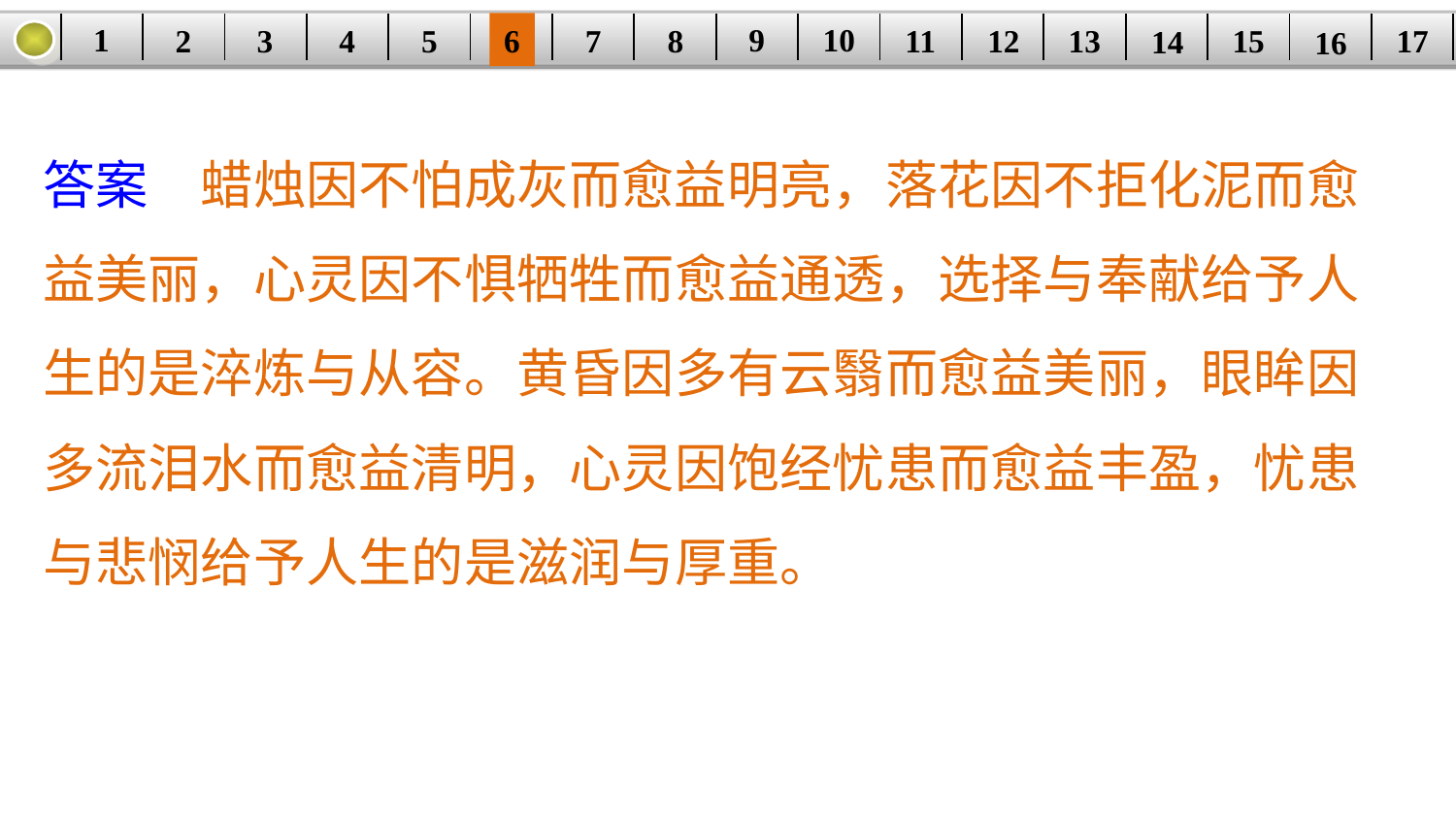

9
10
1
3
4
5
6
8
11
2
17
12
15
|  |  |  |  |  |  |  |  |  |  |  |  |  |  |  |  |  |
| --- | --- | --- | --- | --- | --- | --- | --- | --- | --- | --- | --- | --- | --- | --- | --- | --- |
7
13
14
16

答案　蜡烛因不怕成灰而愈益明亮，落花因不拒化泥而愈益美丽，心灵因不惧牺牲而愈益通透，选择与奉献给予人生的是淬炼与从容。黄昏因多有云翳而愈益美丽，眼眸因多流泪水而愈益清明，心灵因饱经忧患而愈益丰盈，忧患与悲悯给予人生的是滋润与厚重。